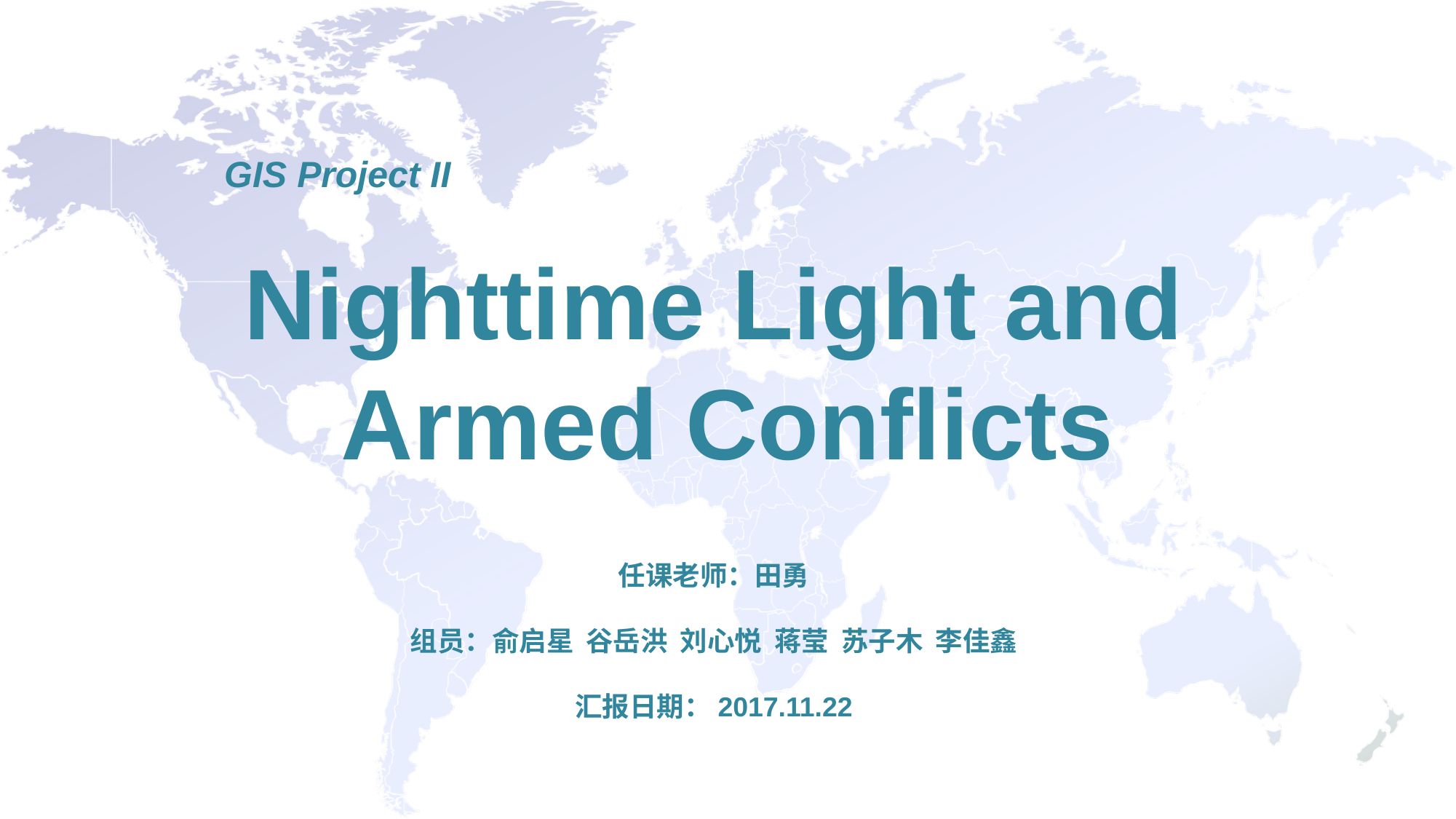

GIS Project II

Nighttime Light and
Armed Conflicts

任课老师：田勇

组员：俞启星  谷岳洪  刘心悦  蒋莹  苏子木  李佳鑫

汇报日期：2017.11.22